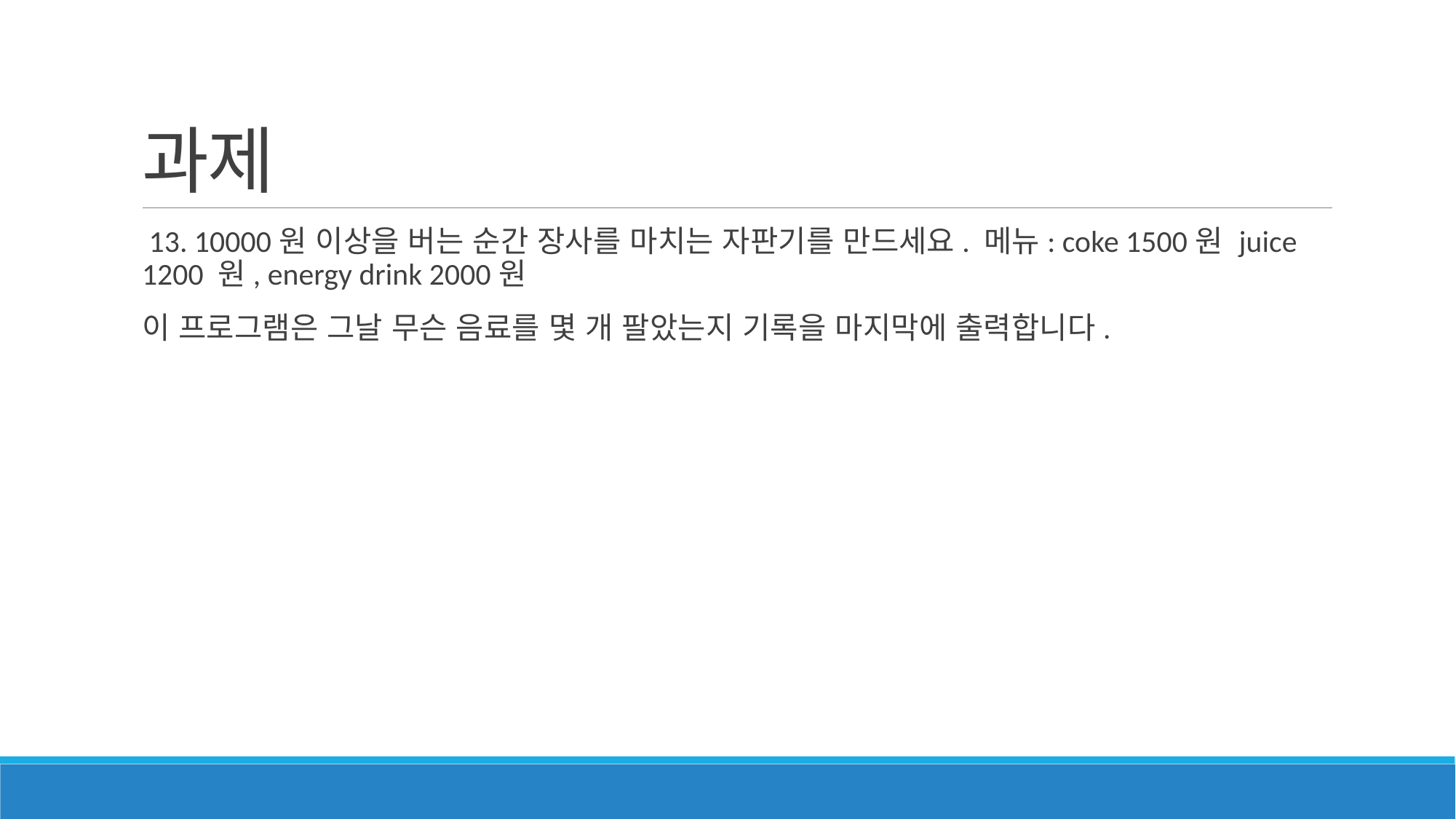

# 과제
 13. 10000원 이상을 버는 순간 장사를 마치는 자판기를 만드세요. 메뉴: coke 1500원 juice 1200 원, energy drink 2000원
이 프로그램은 그날 무슨 음료를 몇 개 팔았는지 기록을 마지막에 출력합니다.